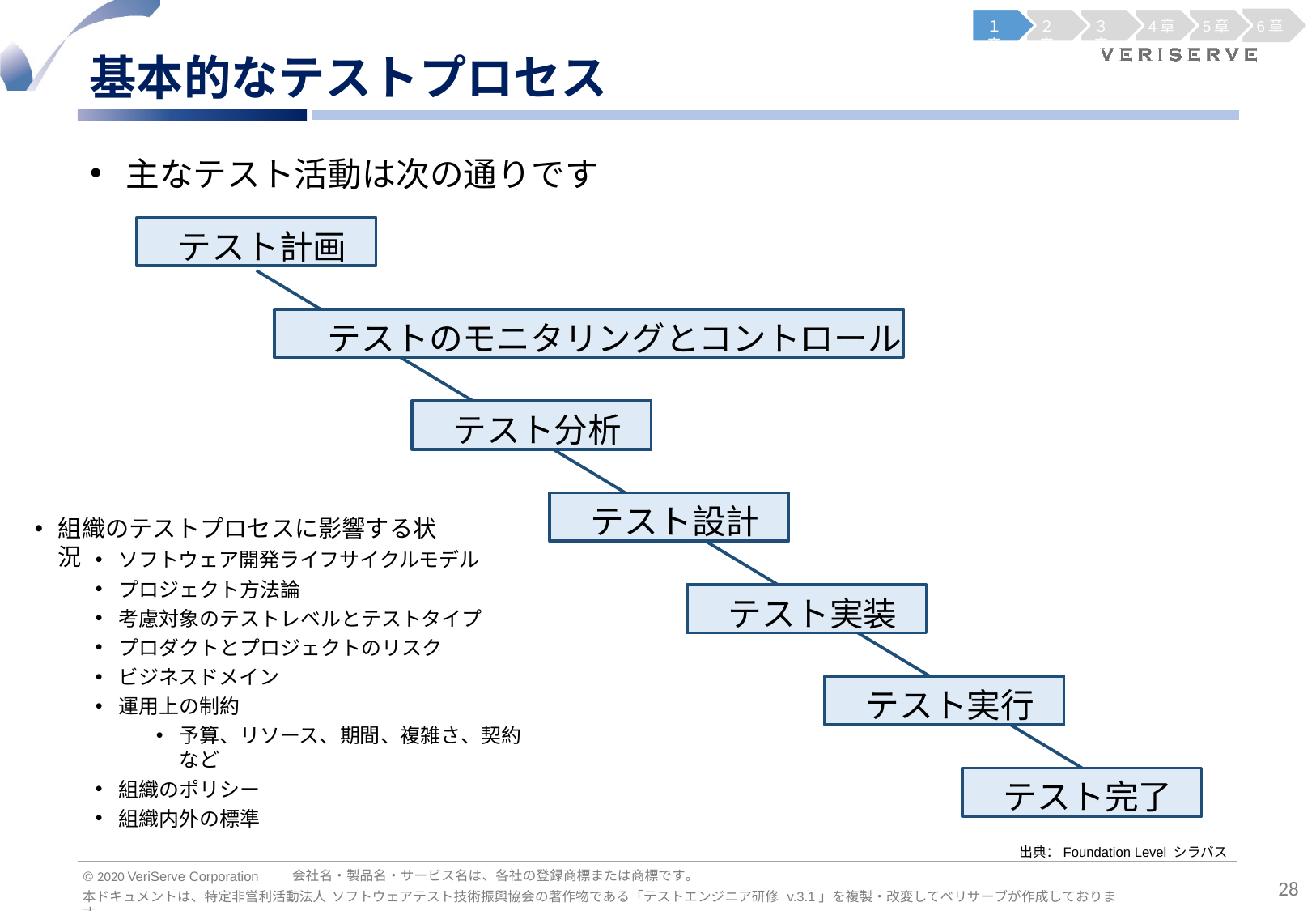

１章
２章
３章
4章
5章
6章
基本的なテストプロセス

主なテスト活動は次の通りです
テスト計画

テストのモニタリングとコントロール
テスト分析
テスト設計
組織のテストプロセスに影響する状況
ソフトウェア開発ライフサイクルモデル
プロジェクト方法論
考慮対象のテストレベルとテストタイプ
プロダクトとプロジェクトのリスク
ビジネスドメイン
運用上の制約
予算、リソース、期間、複雑さ、契約など
組織のポリシー
組織内外の標準
テスト実装
テスト実行
テスト完了
出典：Foundation Level シラバス
会社名・製品名・サービス名は、各社の登録商標または商標です。
© 2020 VeriServe Corporation
28
本ドキュメントは、特定非営利活動法人 ソフトウェアテスト技術振興協会の著作物である「テストエンジニア研修 v.3.1」を複製・改変してベリサーブが作成しております。